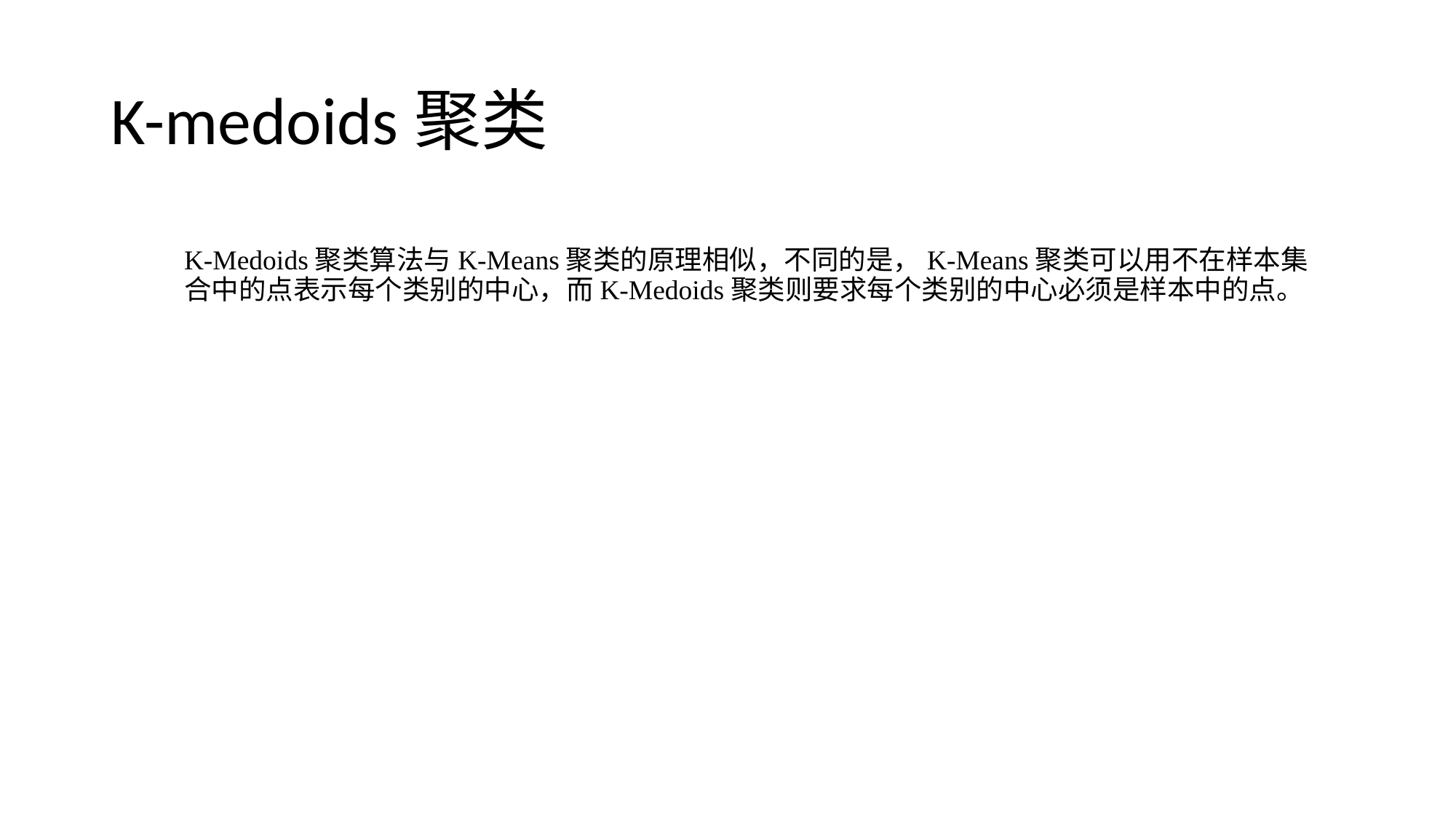

# K-medoids聚类
K-Medoids聚类算法与K-Means聚类的原理相似，不同的是，K-Means聚类可以用不在样本集合中的点表示每个类别的中心，而K-Medoids聚类则要求每个类别的中心必须是样本中的点。